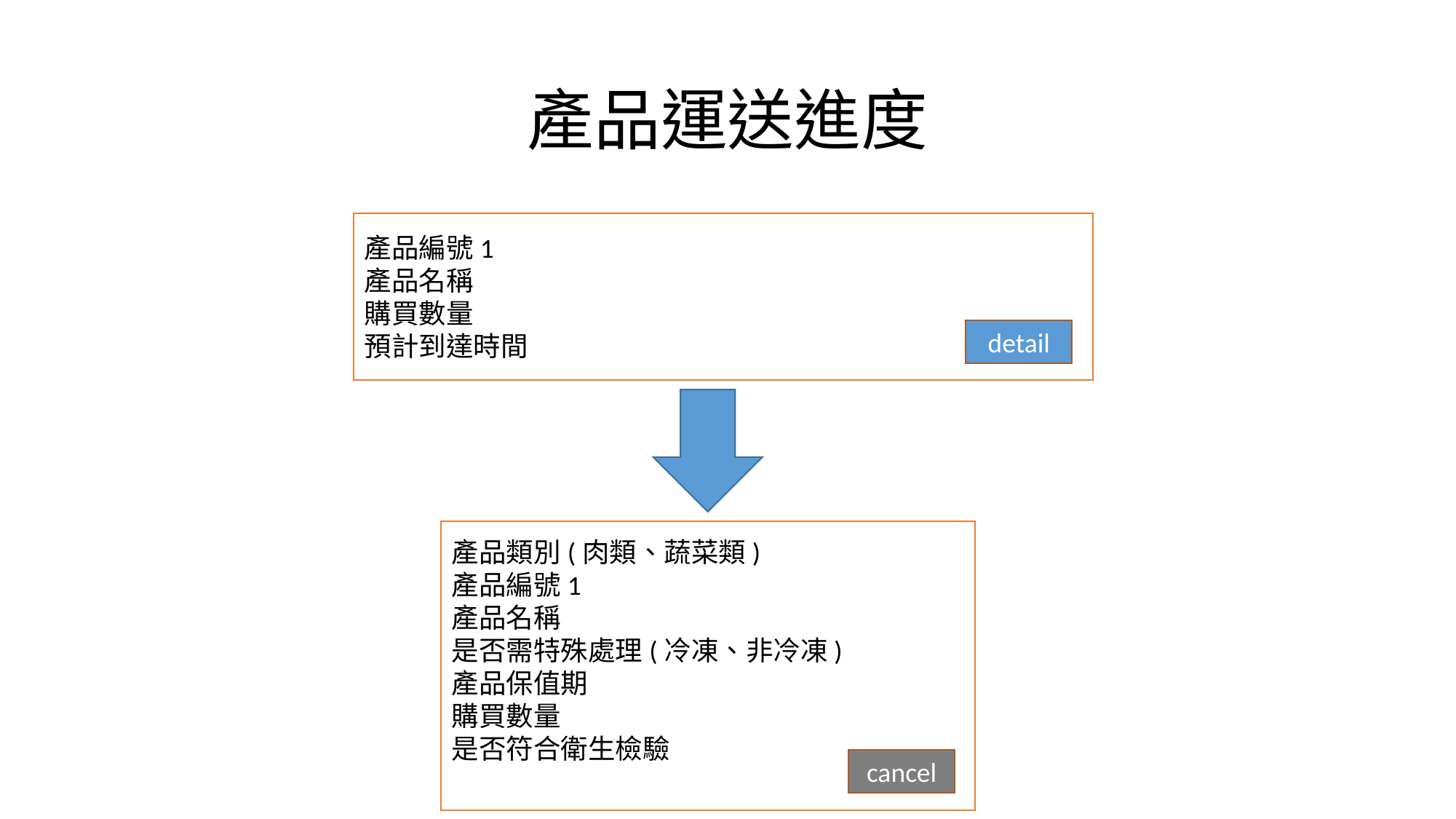

# 產品運送進度
產品編號1
產品名稱
購買數量
預計到達時間
detail

產品類別(肉類、蔬菜類)
產品編號1
產品名稱
是否需特殊處理(冷凍、非冷凍)
產品保值期
購買數量
是否符合衛生檢驗

cancel